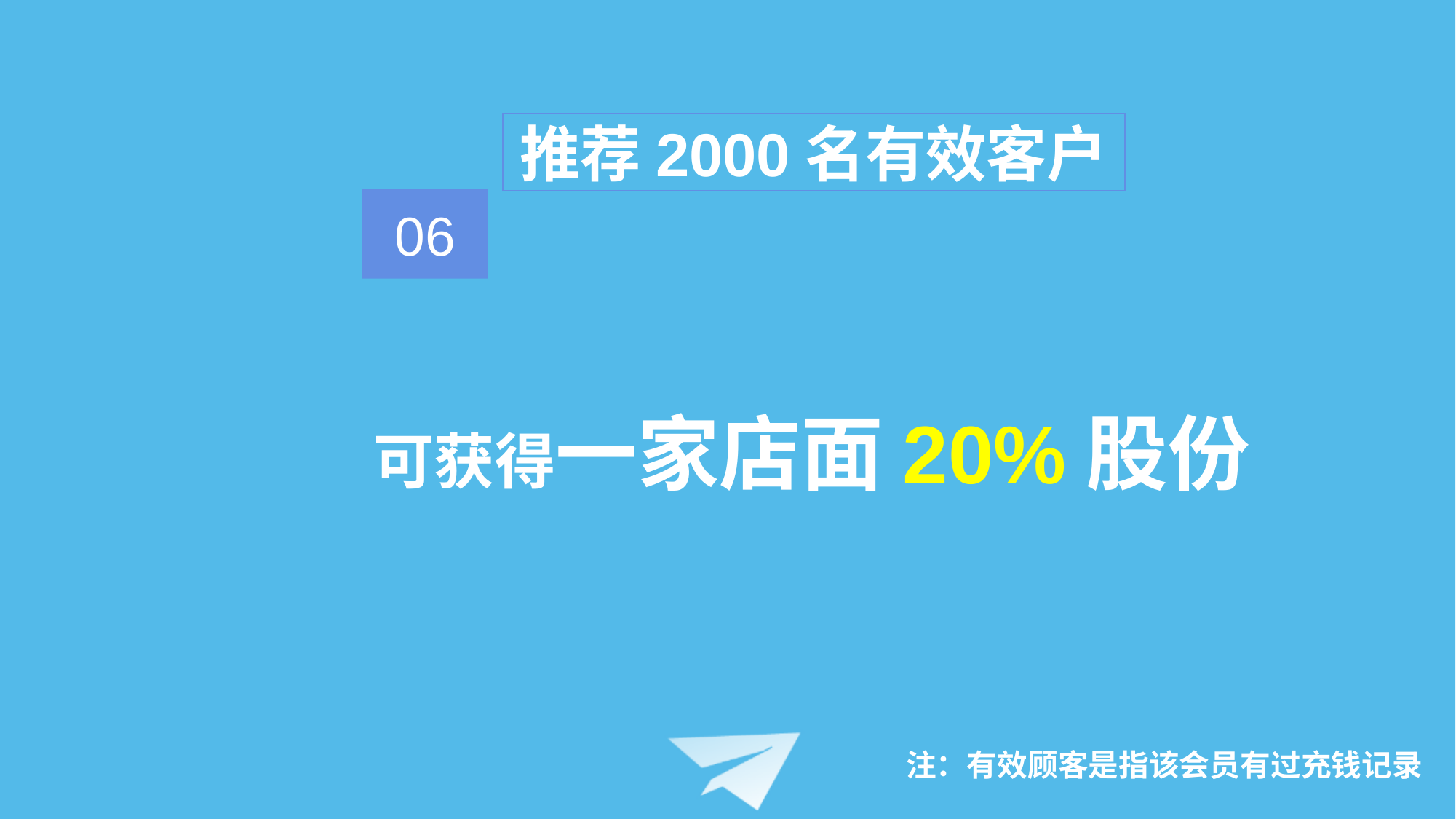

可获得一家店面20%股份
推荐2000名有效客户
06
注：有效顾客是指该会员有过充钱记录